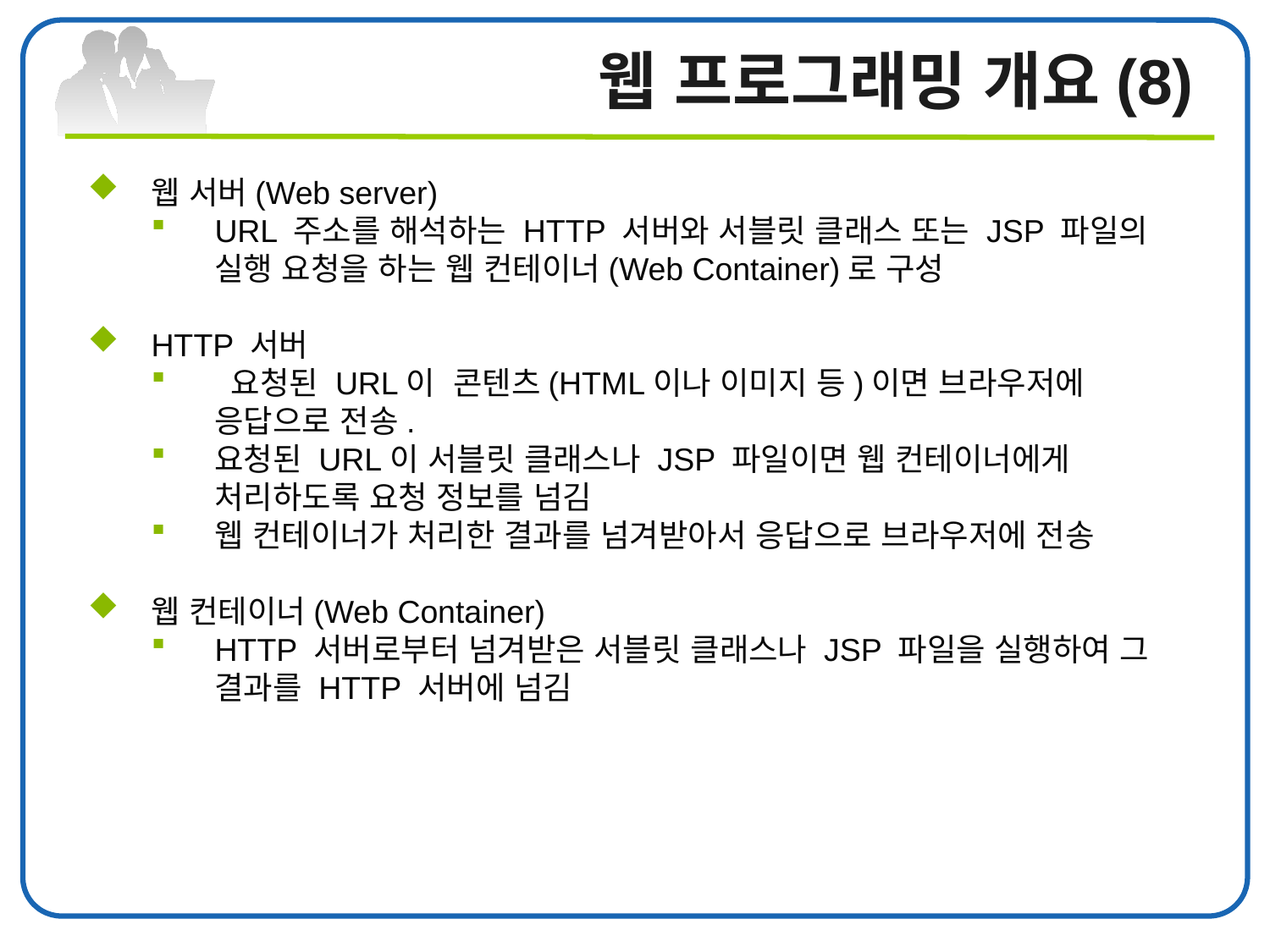

# 웹 프로그래밍 개요(8)
웹 서버(Web server)
URL 주소를 해석하는 HTTP 서버와 서블릿 클래스 또는 JSP 파일의 실행 요청을 하는 웹 컨테이너(Web Container)로 구성

HTTP 서버
 요청된 URL이  콘텐츠(HTML이나 이미지 등)이면 브라우저에 응답으로 전송.
요청된 URL이 서블릿 클래스나 JSP 파일이면 웹 컨테이너에게 처리하도록 요청 정보를 넘김
웹 컨테이너가 처리한 결과를 넘겨받아서 응답으로 브라우저에 전송

웹 컨테이너(Web Container)
HTTP 서버로부터 넘겨받은 서블릿 클래스나 JSP 파일을 실행하여 그 결과를 HTTP 서버에 넘김